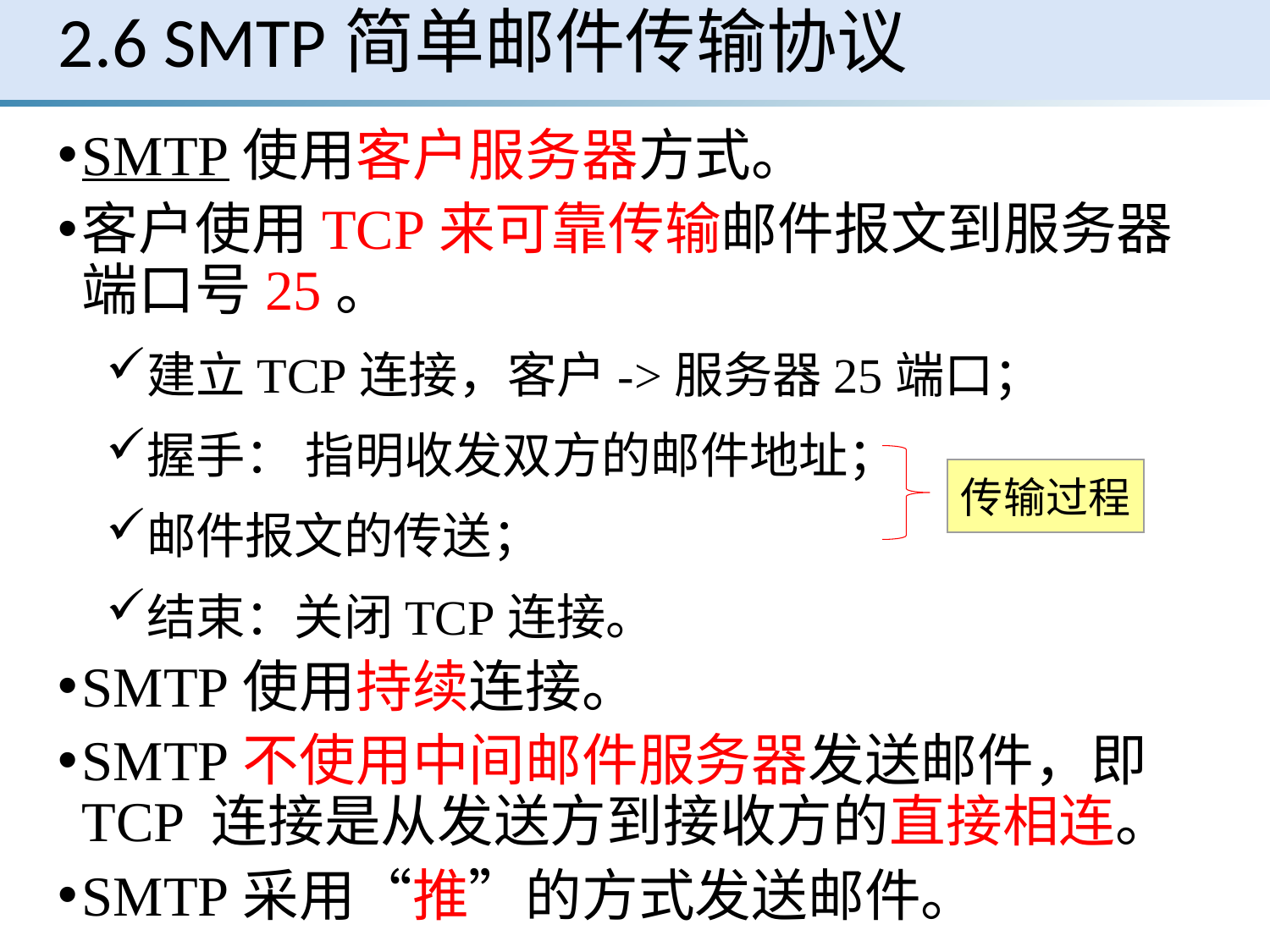

2.6 SMTP简单邮件传输协议
SMTP使用客户服务器方式。
客户使用TCP来可靠传输邮件报文到服务器端口号25。
建立TCP连接，客户->服务器25端口；
握手： 指明收发双方的邮件地址；
邮件报文的传送；
结束：关闭TCP连接。
SMTP使用持续连接。
SMTP不使用中间邮件服务器发送邮件，即TCP 连接是从发送方到接收方的直接相连。
SMTP采用“推”的方式发送邮件。

传输过程